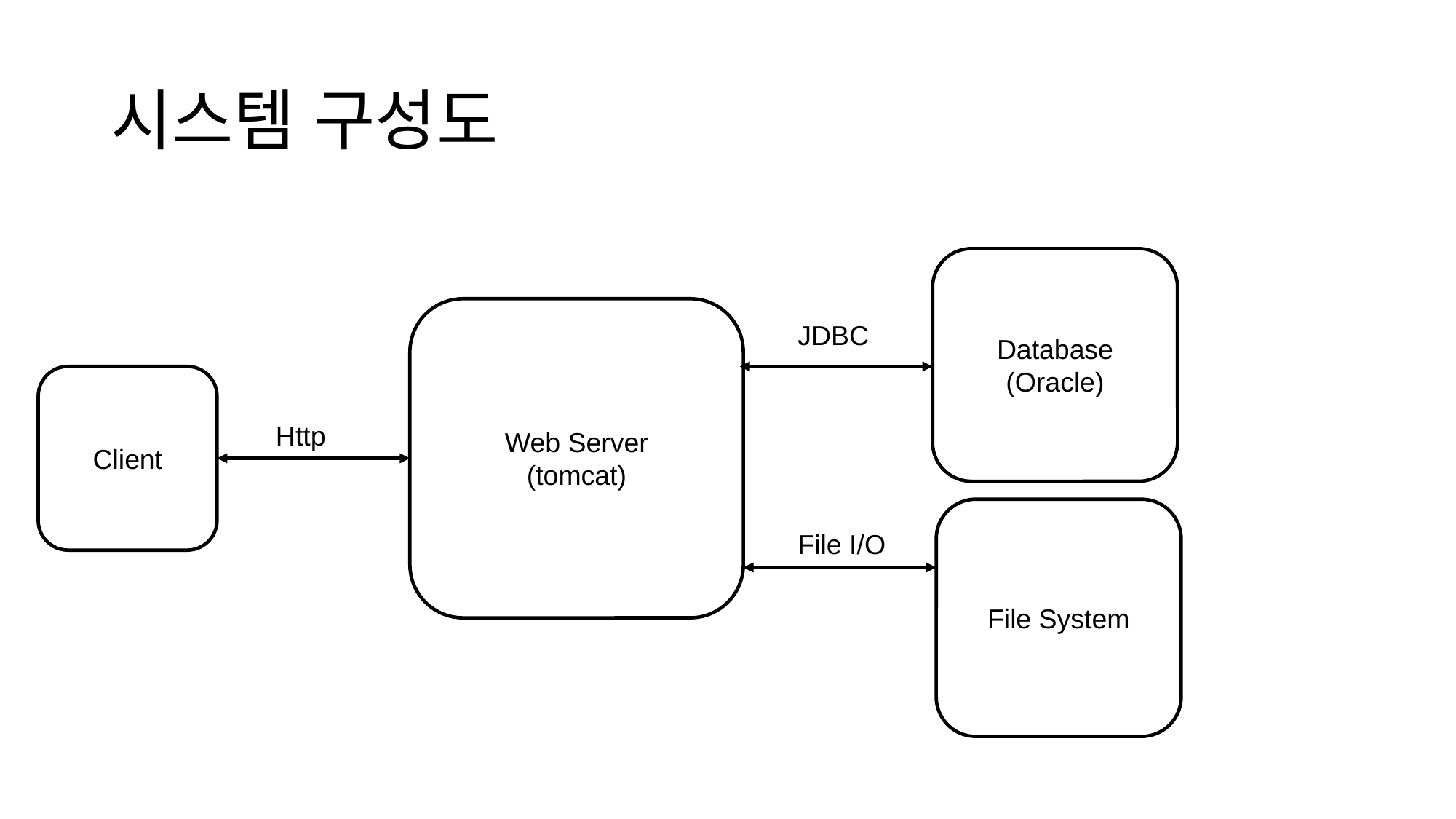

# 시스템 구성도
Database
(Oracle)
Web Server
(tomcat)
JDBC
Client
Http
File System
File I/O